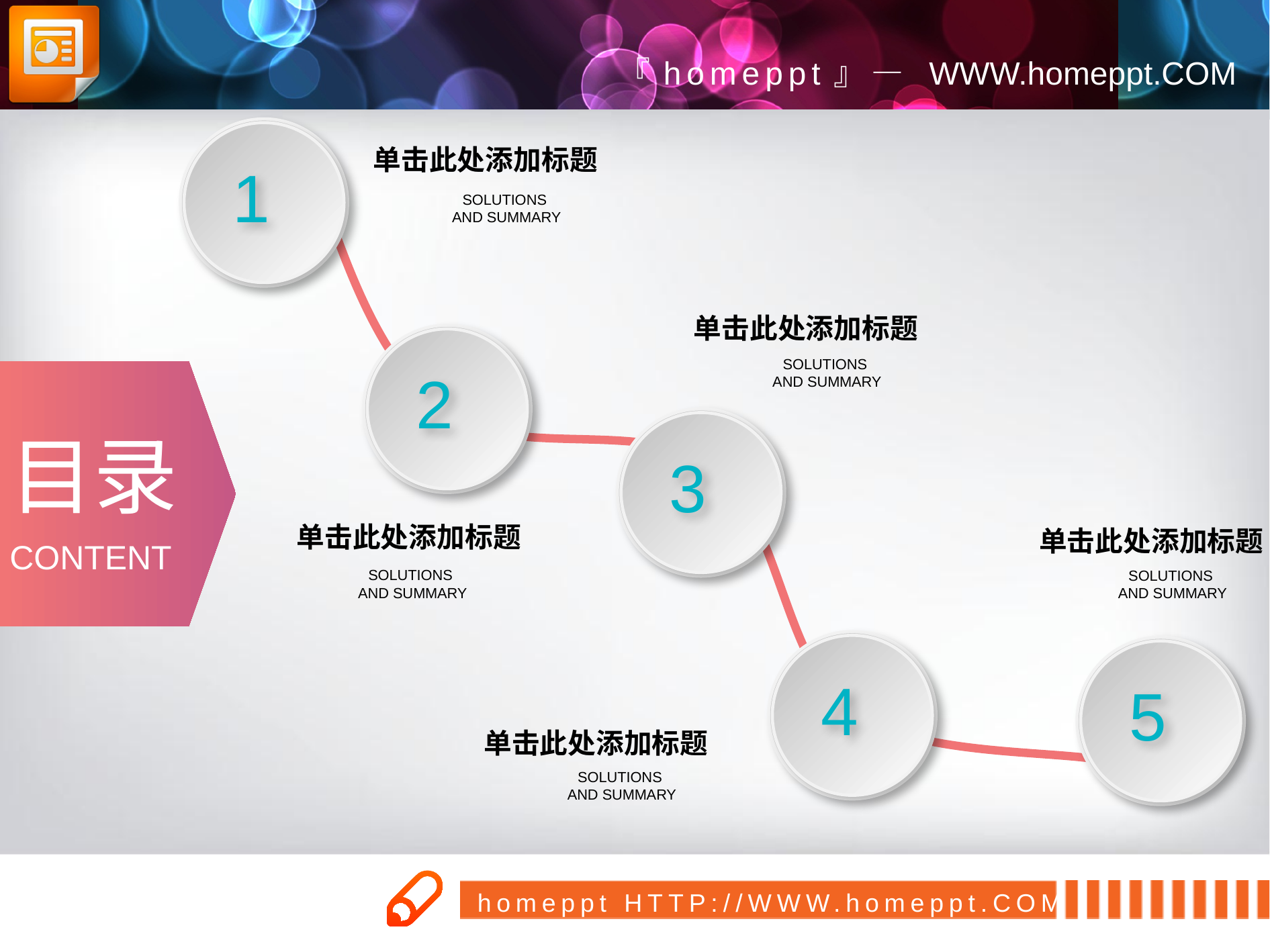

1
单击此处添加标题
SOLUTIONS
AND SUMMARY
单击此处添加标题

2
SOLUTIONS
AND SUMMARY

目录
CONTENT

3

单击此处添加标题
单击此处添加标题
SOLUTIONS
AND SUMMARY
SOLUTIONS
AND SUMMARY

4

5
单击此处添加标题
SOLUTIONS
AND SUMMARY